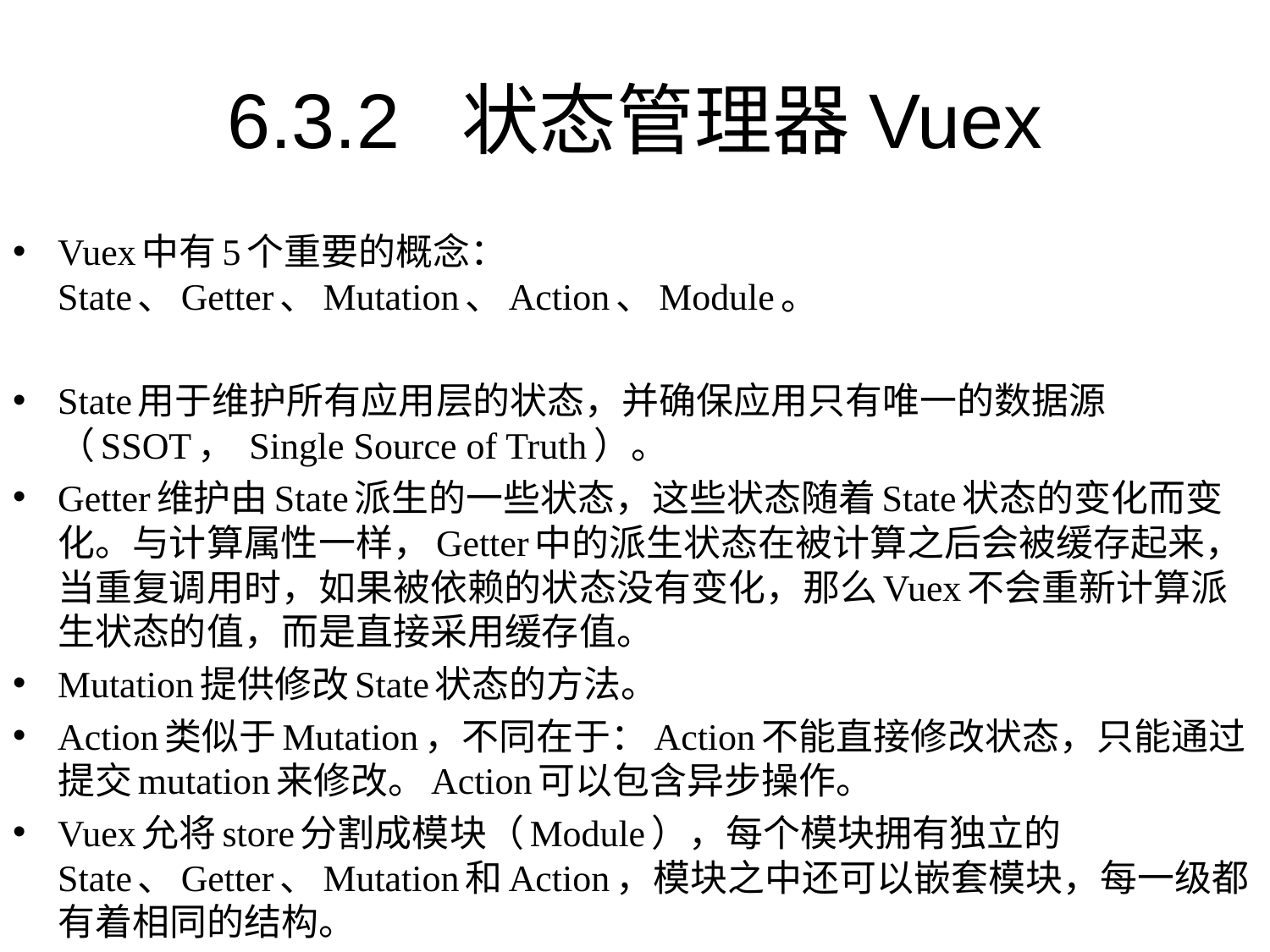

# 6.3.2  状态管理器Vuex
Vuex中有5个重要的概念：State、Getter、Mutation、Action、Module。

State用于维护所有应用层的状态，并确保应用只有唯一的数据源（SSOT， Single Source of Truth）。
Getter维护由State派生的一些状态，这些状态随着State状态的变化而变化。与计算属性一样，Getter中的派生状态在被计算之后会被缓存起来，当重复调用时，如果被依赖的状态没有变化，那么Vuex不会重新计算派生状态的值，而是直接采用缓存值。
Mutation提供修改State状态的方法。
Action类似于Mutation，不同在于：Action不能直接修改状态，只能通过提交mutation来修改。Action可以包含异步操作。
Vuex允将store分割成模块（Module），每个模块拥有独立的State、Getter、Mutation和Action，模块之中还可以嵌套模块，每一级都有着相同的结构。